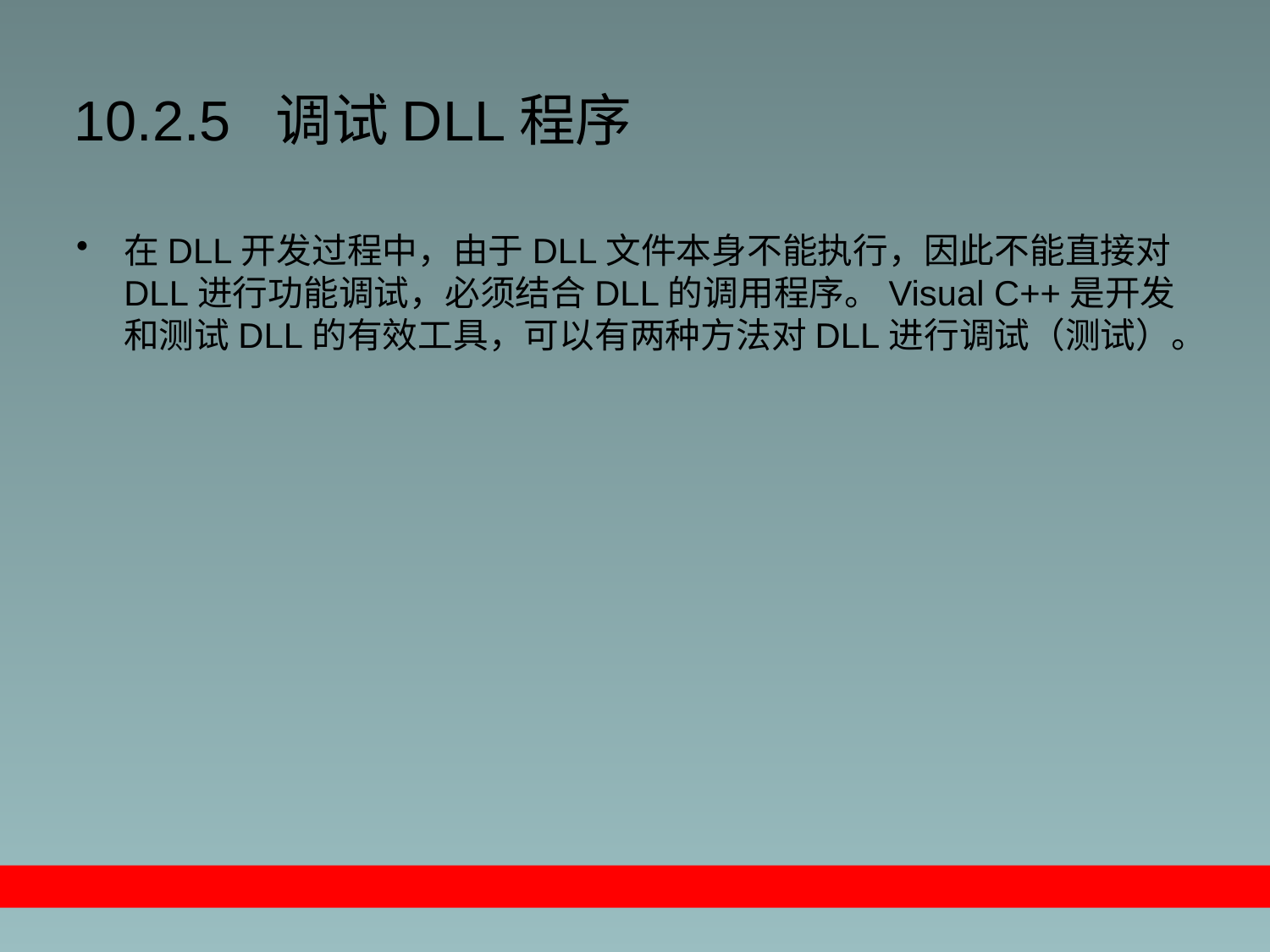

# 10.2.5  调试DLL程序
在DLL开发过程中，由于DLL文件本身不能执行，因此不能直接对DLL进行功能调试，必须结合DLL的调用程序。Visual C++是开发和测试DLL的有效工具，可以有两种方法对DLL进行调试（测试）。